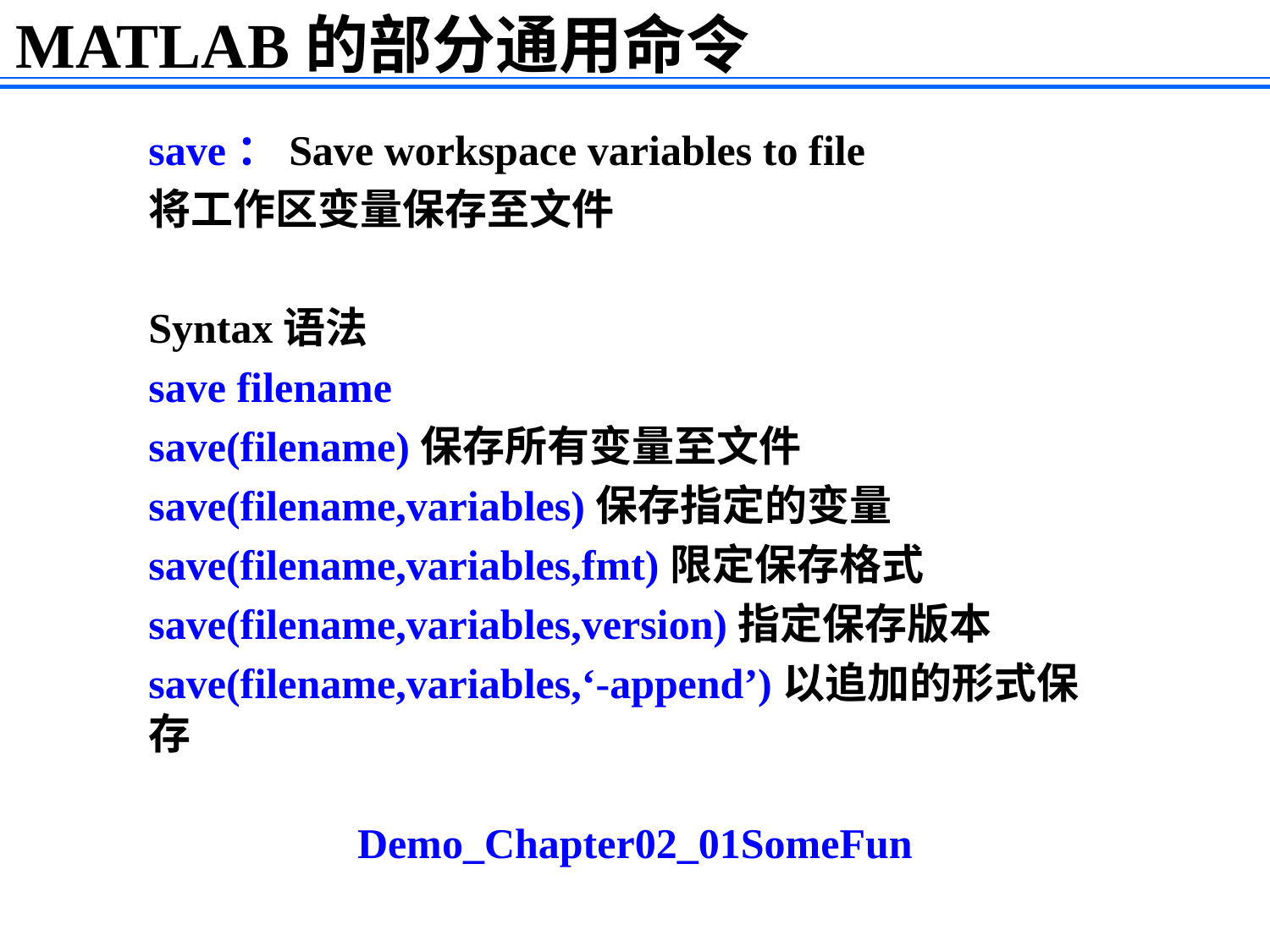

MATLAB的部分通用命令

save：Save workspace variables to file
将工作区变量保存至文件

Syntax语法
save filename
save(filename)保存所有变量至文件
save(filename,variables)保存指定的变量
save(filename,variables,fmt)限定保存格式
save(filename,variables,version)指定保存版本
save(filename,variables,‘-append’)以追加的形式保存
Demo_Chapter02_01SomeFun